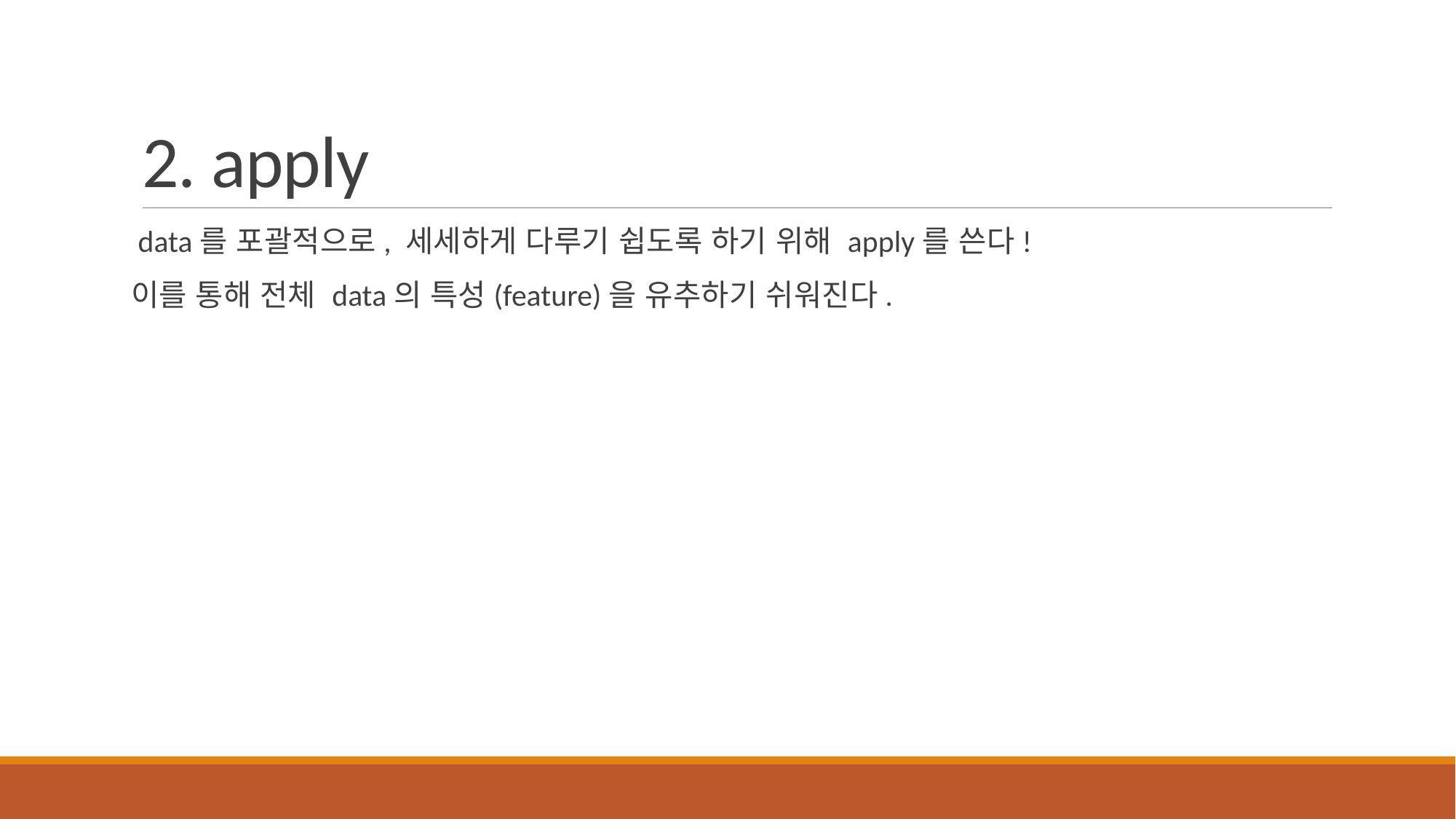

# 2. apply
 data를 포괄적으로, 세세하게 다루기 쉽도록 하기 위해 apply를 쓴다!
이를 통해 전체 data의 특성(feature)을 유추하기 쉬워진다.